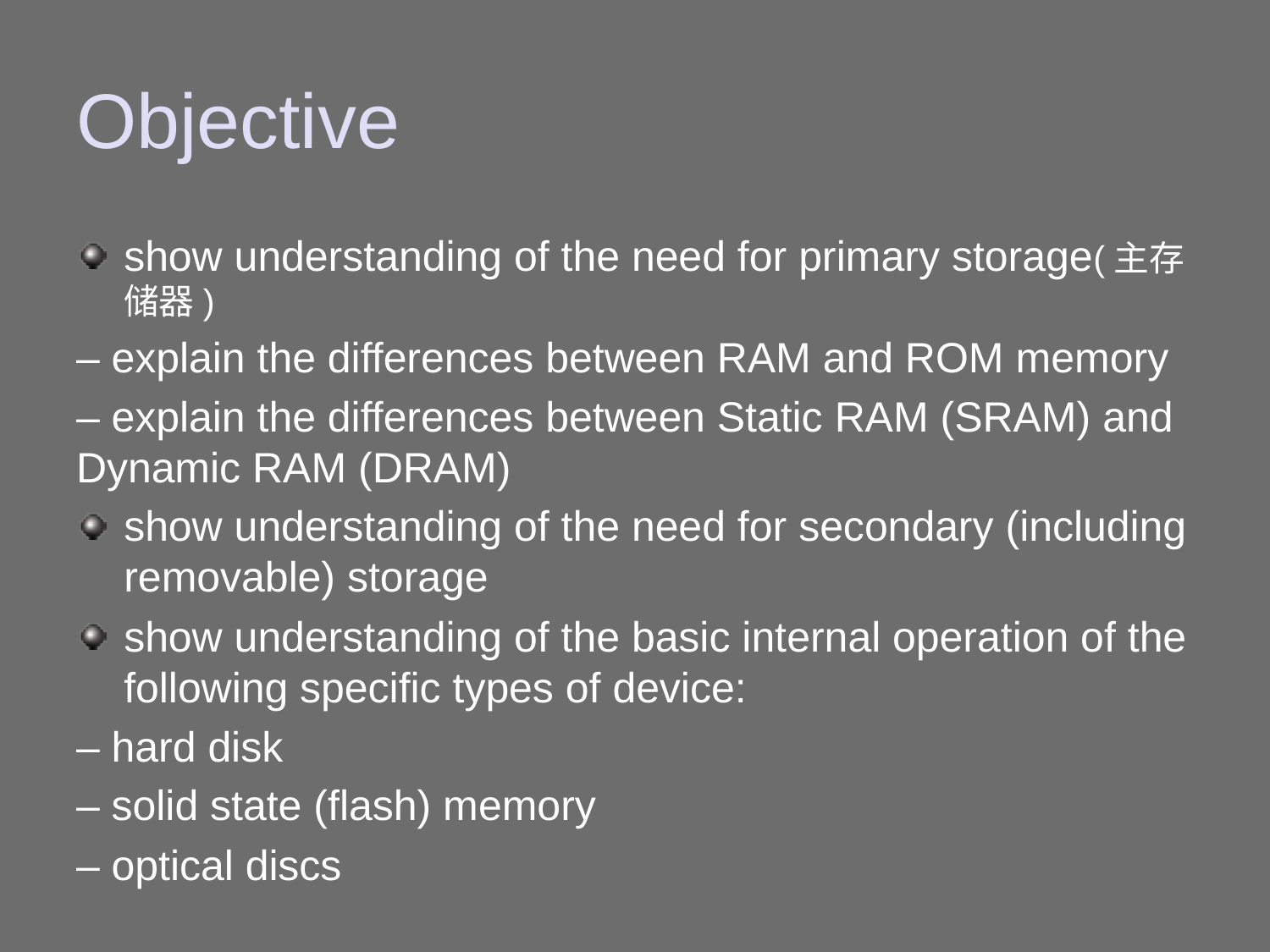

# Objective
show understanding of the need for primary storage(主存储器)
– explain the differences between RAM and ROM memory
– explain the differences between Static RAM (SRAM) and Dynamic RAM (DRAM)
show understanding of the need for secondary (including removable) storage
show understanding of the basic internal operation of the following specific types of device:
– hard disk
– solid state (flash) memory
– optical discs